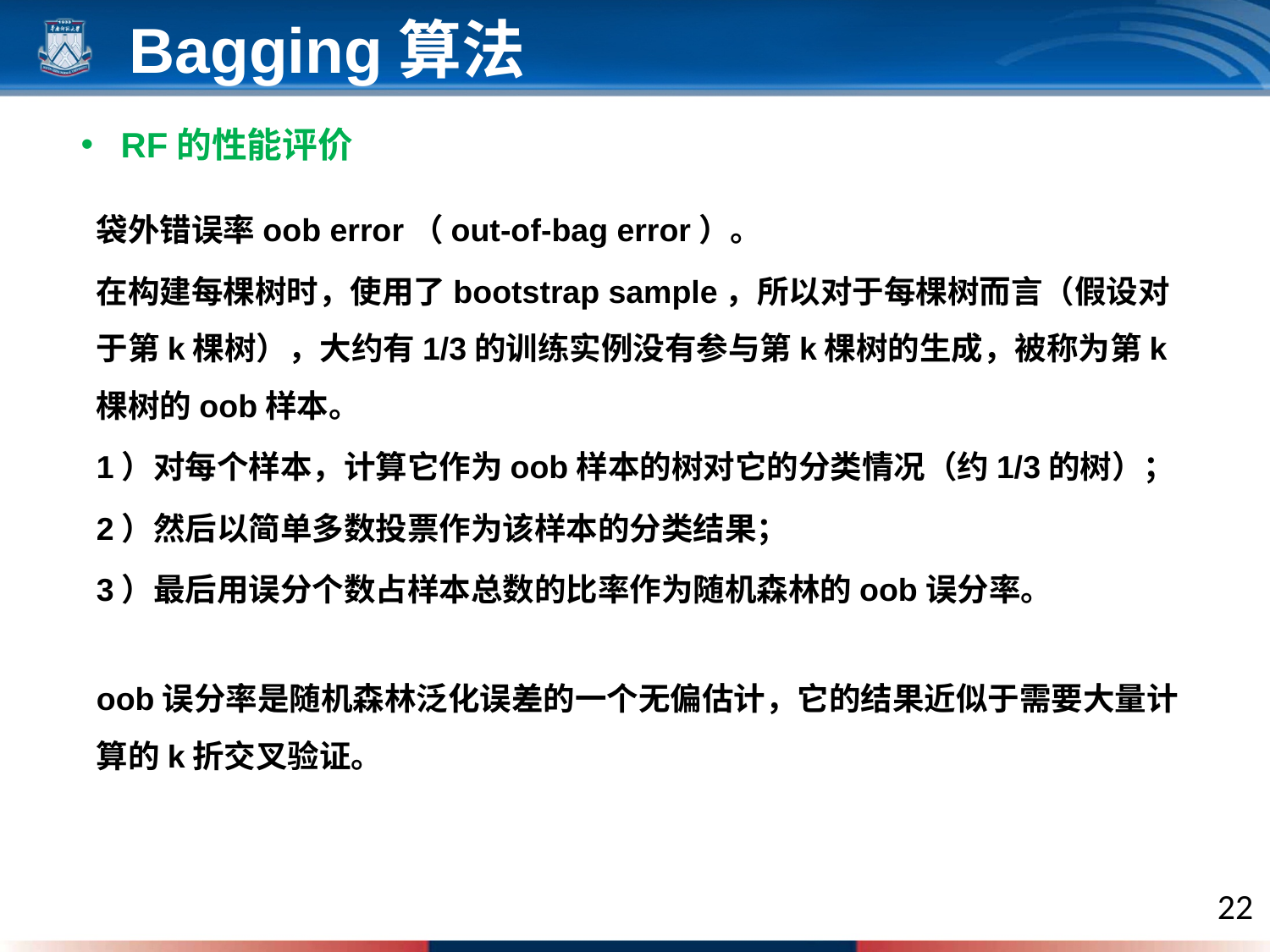

Bagging算法
RF的性能评价
袋外错误率oob error（out-of-bag error）。
在构建每棵树时，使用了bootstrap sample，所以对于每棵树而言（假设对于第k棵树），大约有1/3的训练实例没有参与第k棵树的生成，被称为第k棵树的oob样本。
1）对每个样本，计算它作为oob样本的树对它的分类情况（约1/3的树）；
2）然后以简单多数投票作为该样本的分类结果；
3）最后用误分个数占样本总数的比率作为随机森林的oob误分率。
oob误分率是随机森林泛化误差的一个无偏估计，它的结果近似于需要大量计算的k折交叉验证。